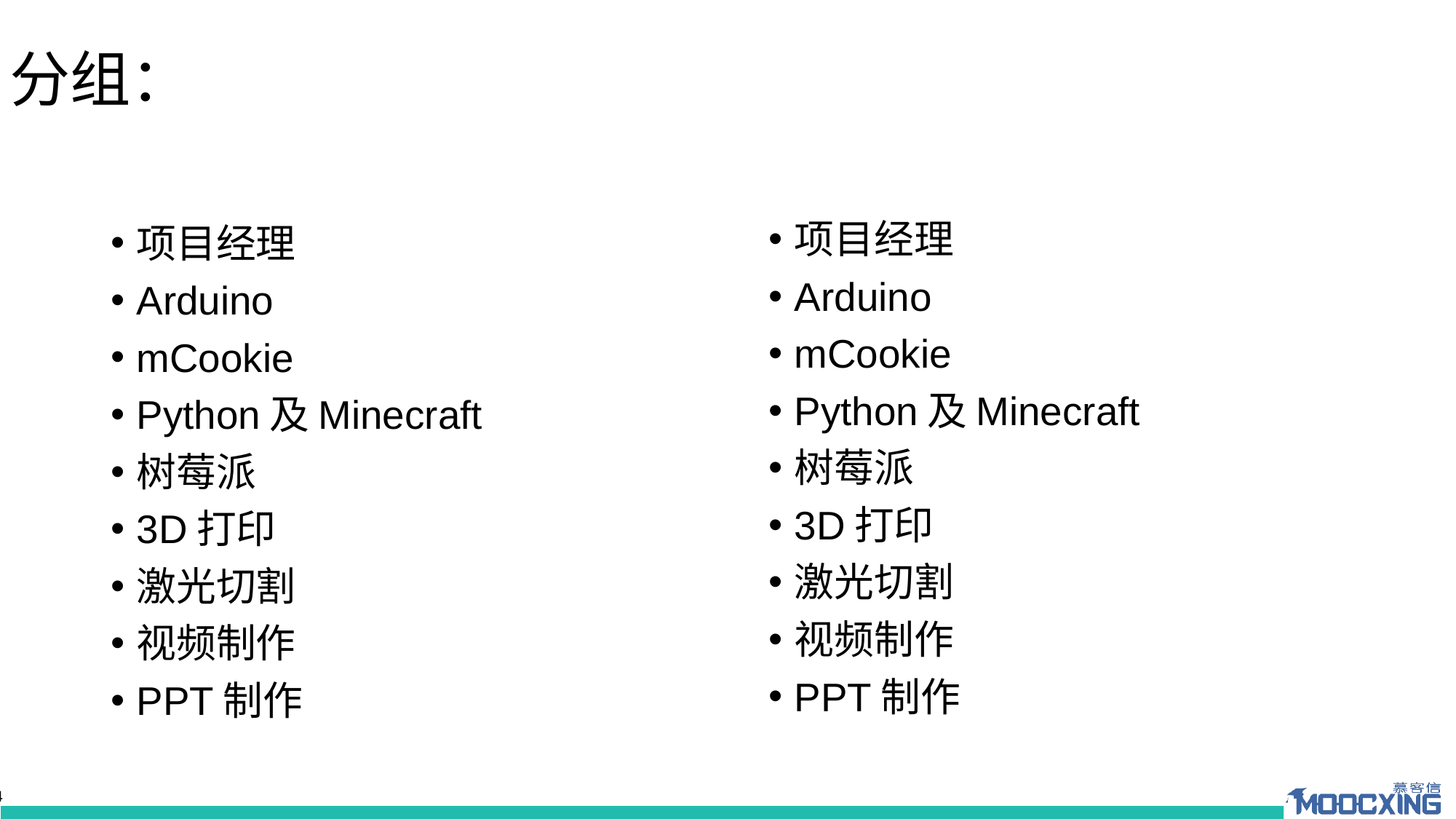

# 分组：
项目经理
Arduino
mCookie
Python及Minecraft
树莓派
3D打印
激光切割
视频制作
PPT制作
项目经理
Arduino
mCookie
Python及Minecraft
树莓派
3D打印
激光切割
视频制作
PPT制作